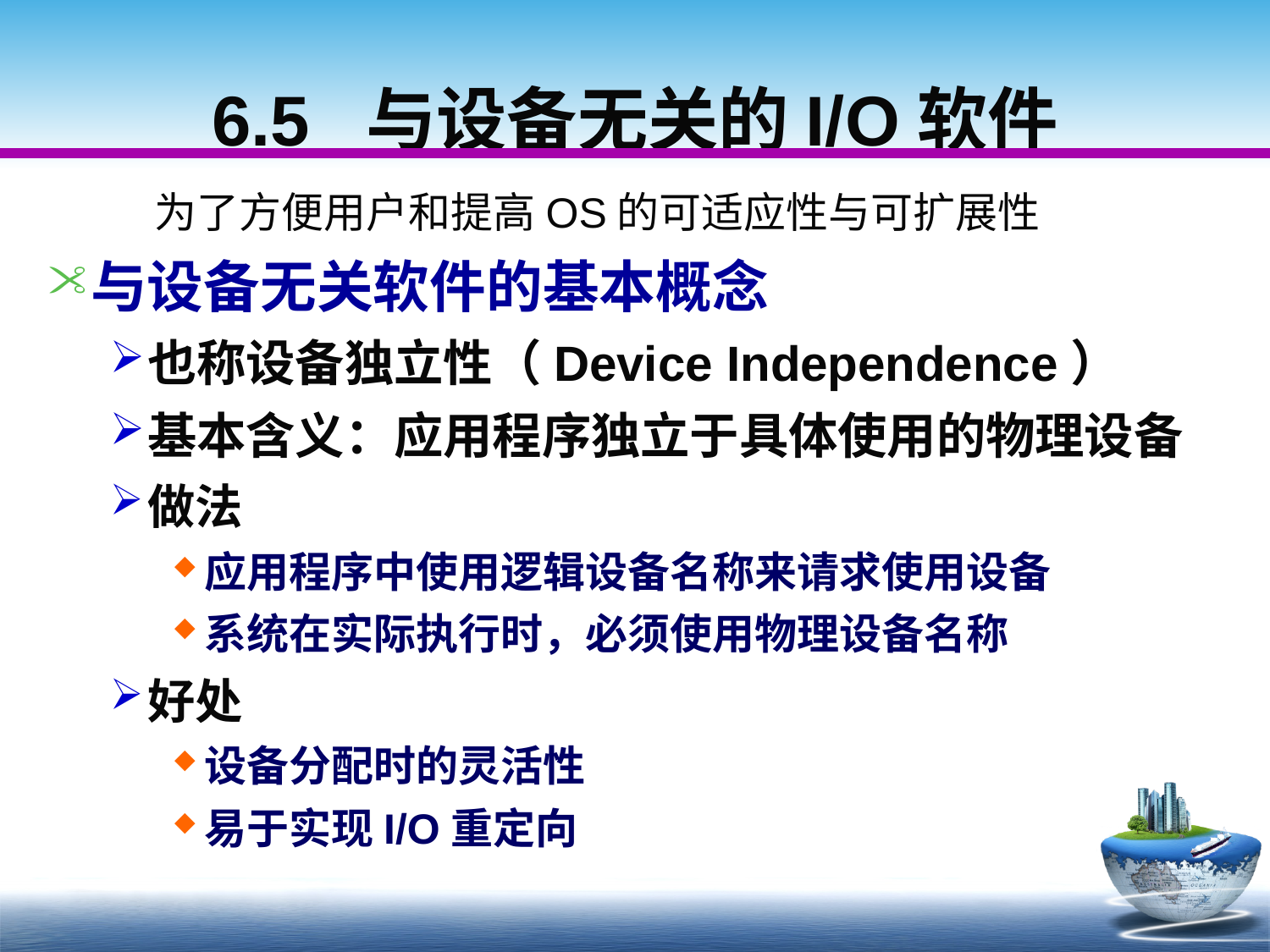

# 6.5  与设备无关的I/O软件
　　 为了方便用户和提高OS的可适应性与可扩展性

与设备无关软件的基本概念
也称设备独立性（Device Independence）
基本含义：应用程序独立于具体使用的物理设备
做法
应用程序中使用逻辑设备名称来请求使用设备
系统在实际执行时，必须使用物理设备名称
好处
设备分配时的灵活性
易于实现I/O重定向